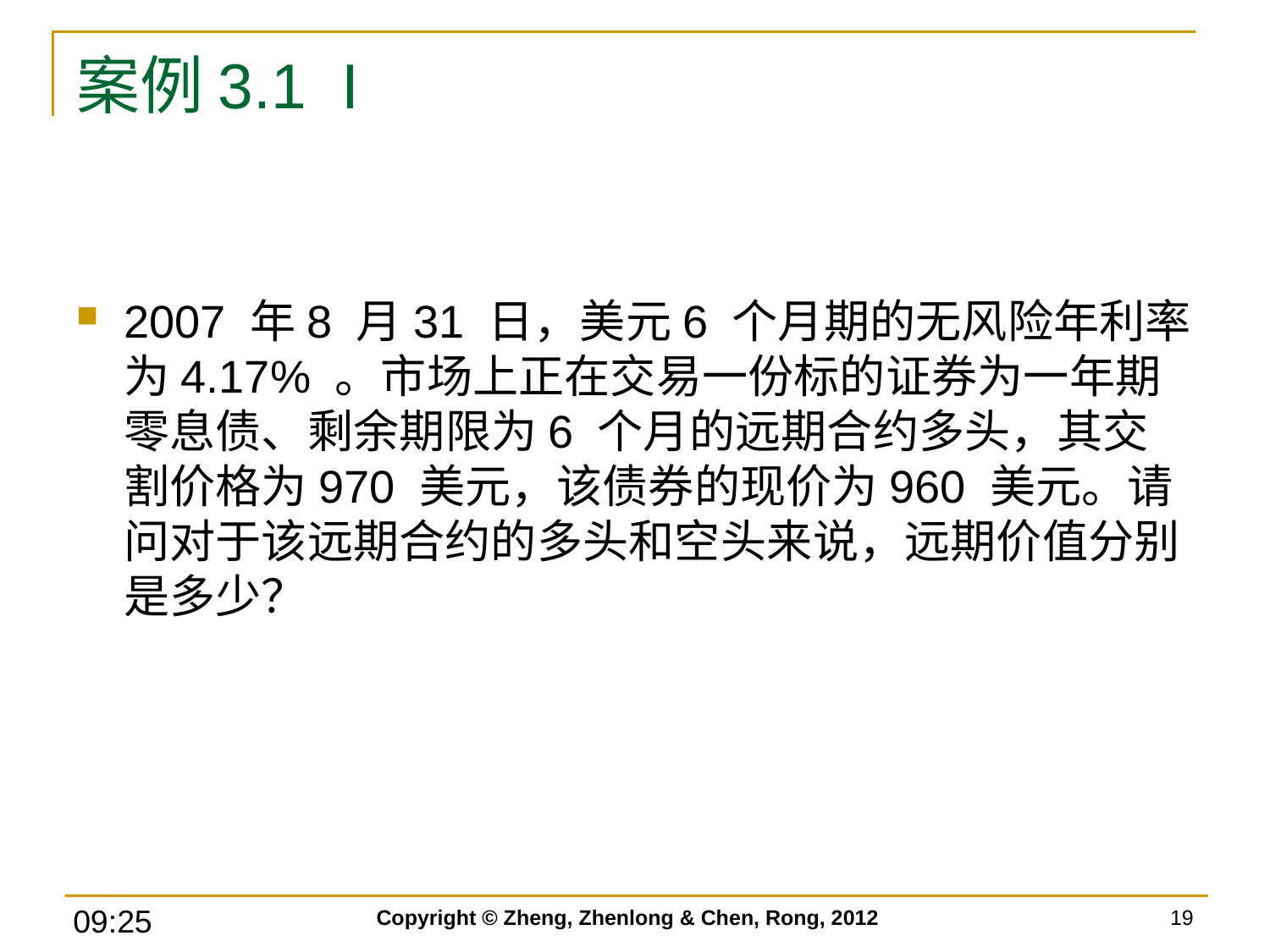

# 案例3.1  I

2007 年8 月31 日，美元6 个月期的无风险年利率为4.17% 。市场上正在交易一份标的证券为一年期零息债、剩余期限为6 个月的远期合约多头，其交割价格为970 美元，该债券的现价为960 美元。请问对于该远期合约的多头和空头来说，远期价值分别是多少？
Copyright © Zheng, Zhenlong & Chen, Rong, 2012
19